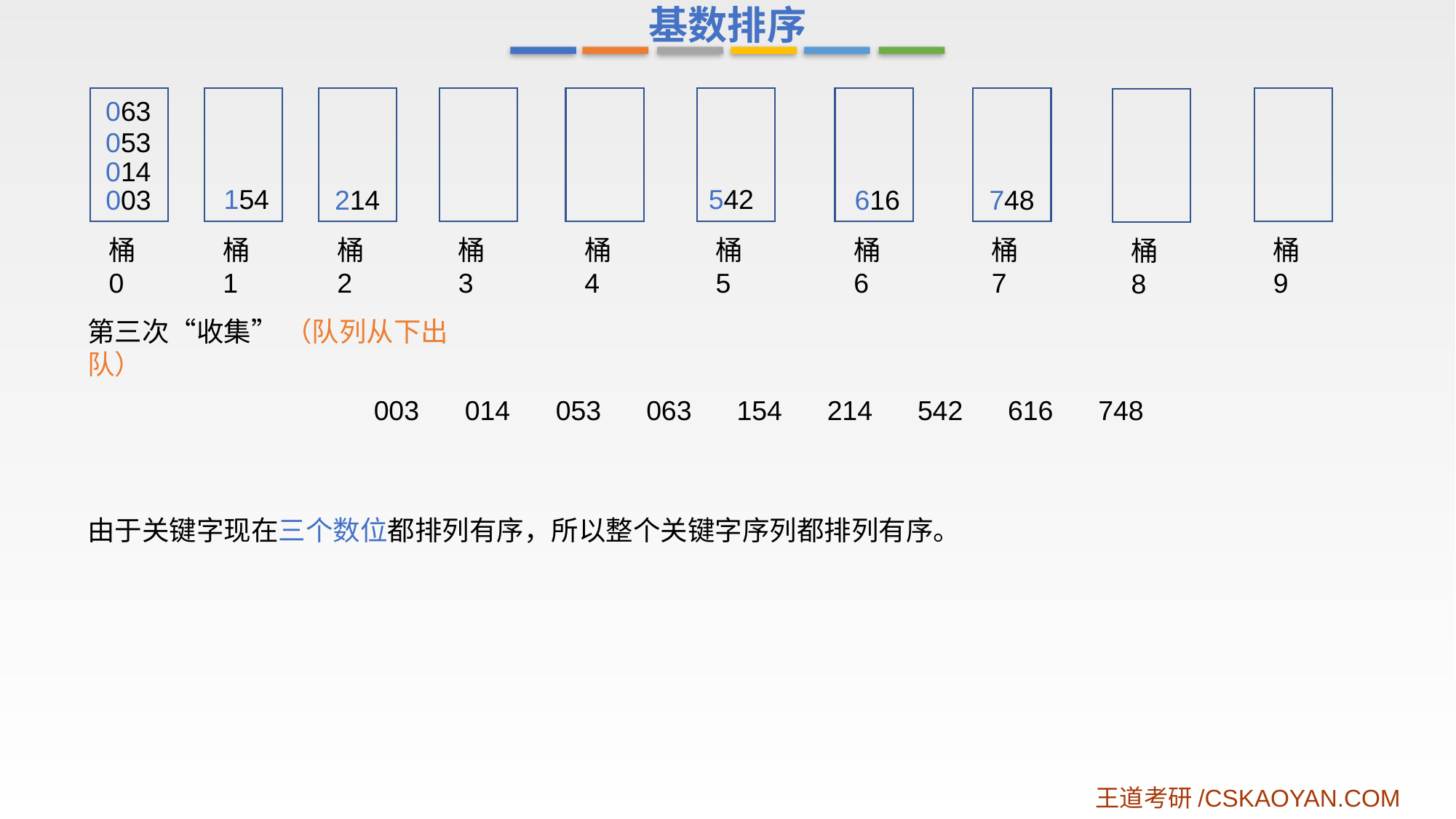

基数排序

063

053
014
154
542
003
214
616
748
桶0
桶1
桶2
桶3
桶4
桶5
桶6
桶7
桶9
桶8
第三次“收集” （队列从下出队）
003
014
053
063
154
214
542
616
748
由于关键字现在三个数位都排列有序，所以整个关键字序列都排列有序。
王道考研/CSKAOYAN.COM